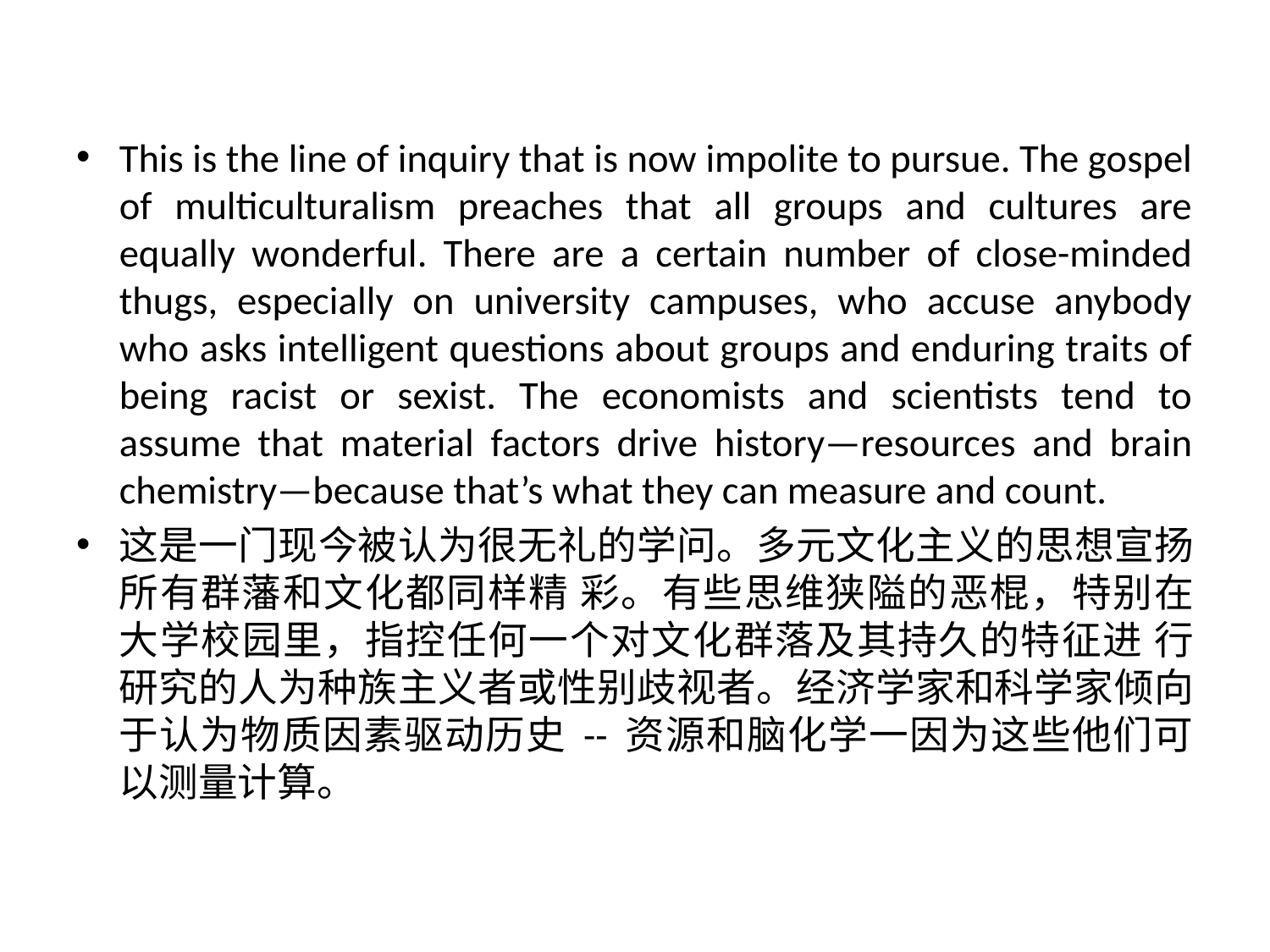

This is the line of inquiry that is now impolite to pursue. The gospel of multiculturalism preaches that all groups and cultures are equally wonderful. There are a certain number of close-minded thugs, especially on university campuses, who accuse anybody who asks intelligent questions about groups and enduring traits of being racist or sexist. The economists and scientists tend to assume that material factors drive history—resources and brain chemistry—because that’s what they can measure and count.
这是一门现今被认为很无礼的学问。多元文化主义的思想宣扬所有群藩和文化都同样精 彩。有些思维狭隘的恶棍，特别在大学校园里，指控任何一个对文化群落及其持久的特征进 行研究的人为种族主义者或性别歧视者。经济学家和科学家倾向于认为物质因素驱动历史 -- 资源和脑化学一因为这些他们可以测量计算。